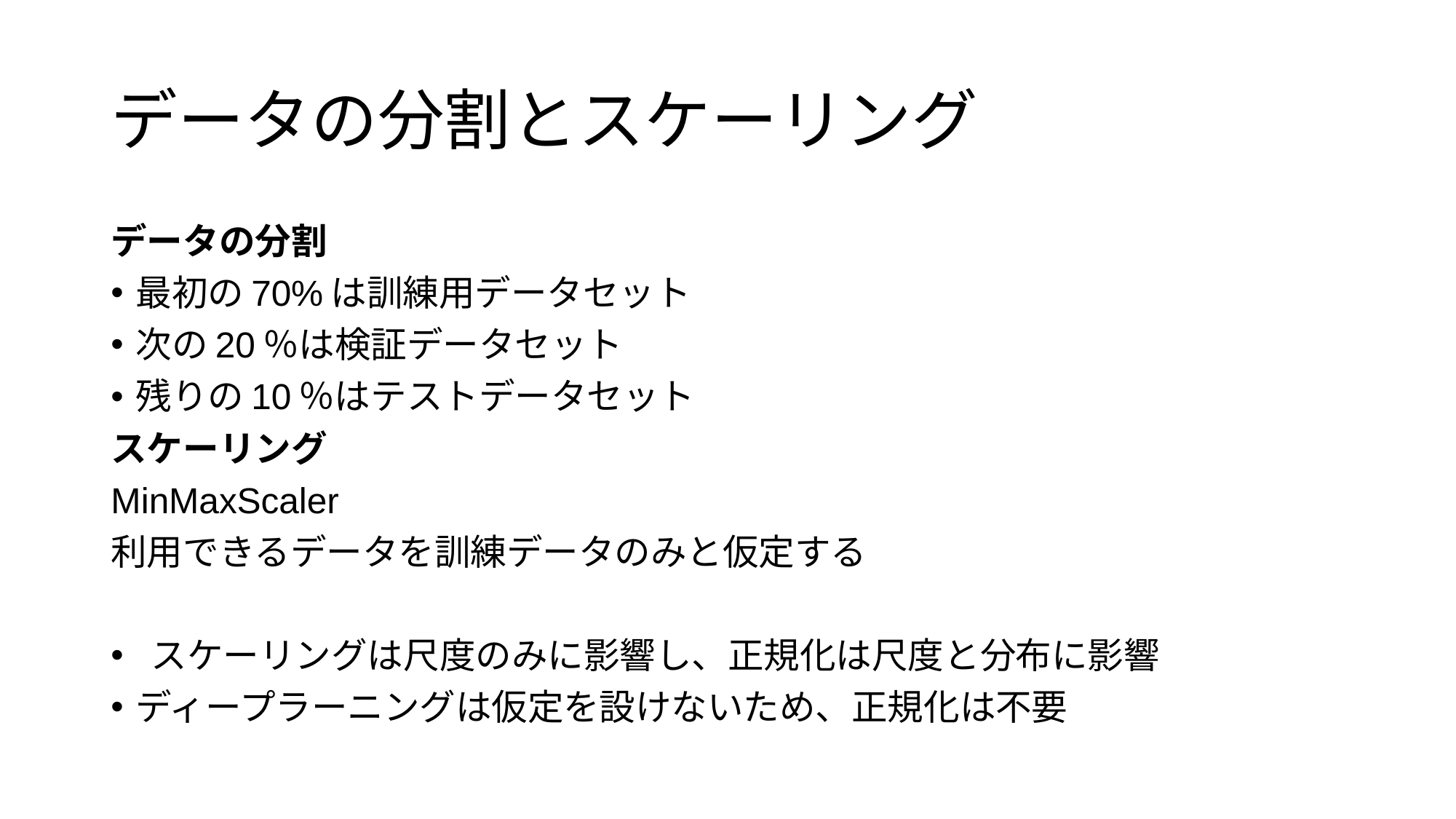

# データの分割とスケーリング
データの分割
最初の70%は訓練用データセット
次の20％は検証データセット
残りの10％はテストデータセット
スケーリング
MinMaxScaler
利用できるデータを訓練データのみと仮定する

 スケーリングは尺度のみに影響し、正規化は尺度と分布に影響
ディープラーニングは仮定を設けないため、正規化は不要